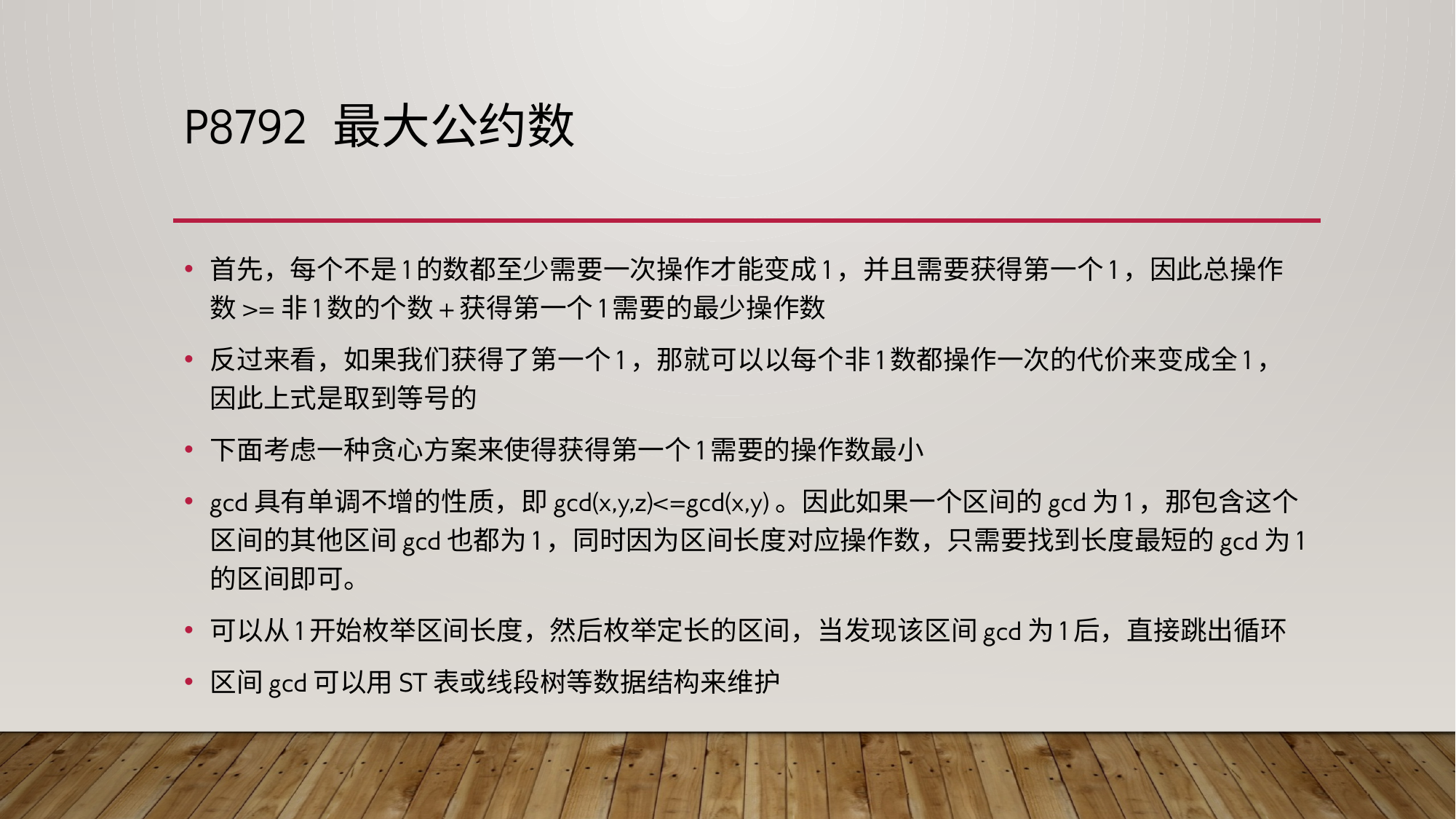

# P8792 最大公约数
首先，每个不是1的数都至少需要一次操作才能变成1，并且需要获得第一个1，因此总操作数>=非1数的个数+获得第一个1需要的最少操作数
反过来看，如果我们获得了第一个1，那就可以以每个非1数都操作一次的代价来变成全1，因此上式是取到等号的
下面考虑一种贪心方案来使得获得第一个1需要的操作数最小
gcd具有单调不增的性质，即gcd(x,y,z)<=gcd(x,y)。因此如果一个区间的gcd为1，那包含这个区间的其他区间gcd也都为1，同时因为区间长度对应操作数，只需要找到长度最短的gcd为1的区间即可。
可以从1开始枚举区间长度，然后枚举定长的区间，当发现该区间gcd为1后，直接跳出循环
区间gcd可以用ST表或线段树等数据结构来维护